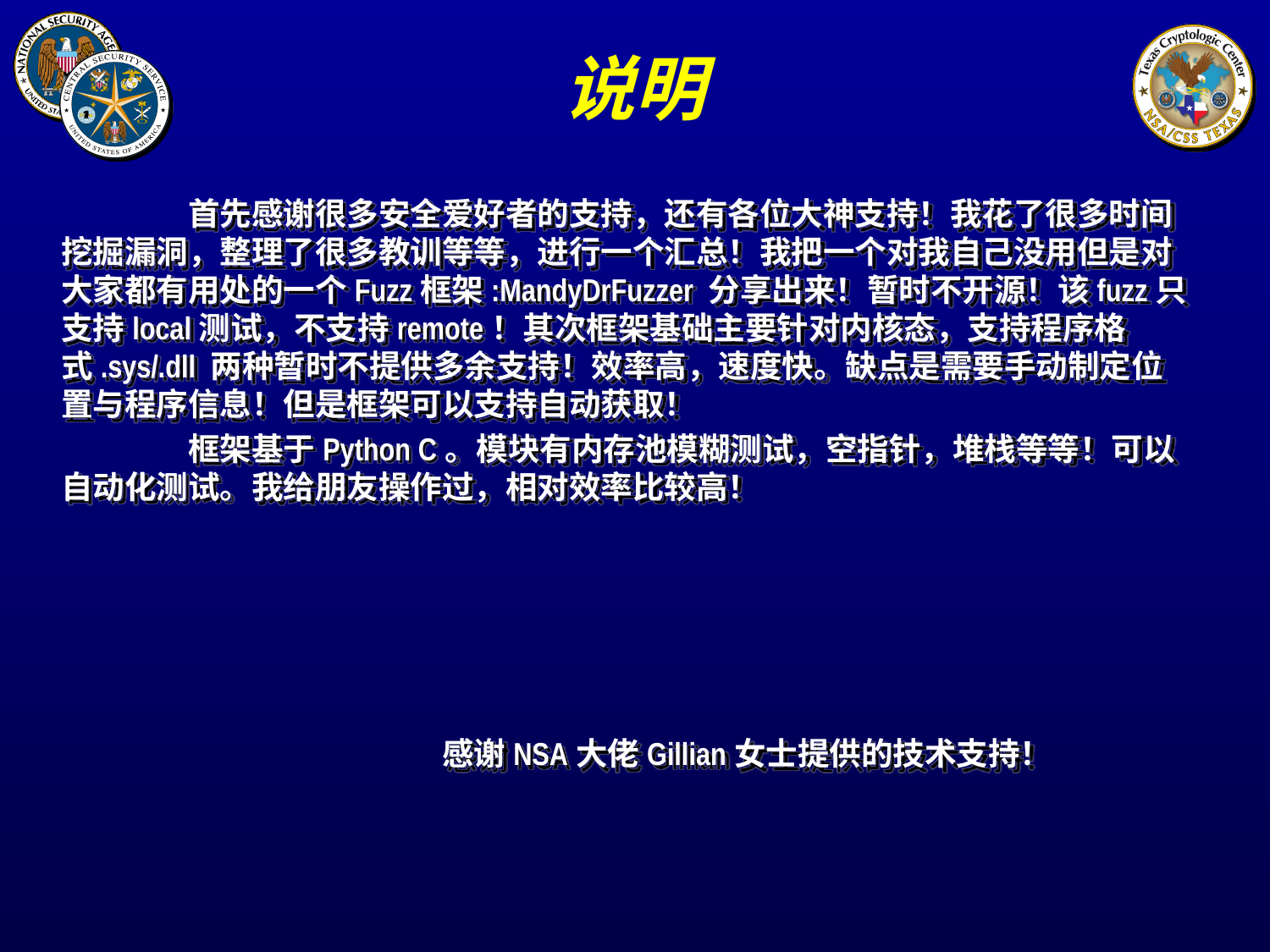

# 说明
	首先感谢很多安全爱好者的支持，还有各位大神支持！我花了很多时间挖掘漏洞，整理了很多教训等等，进行一个汇总！我把一个对我自己没用但是对大家都有用处的一个Fuzz框架:MandyDrFuzzer 分享出来！暂时不开源！该fuzz只支持local测试，不支持remote！其次框架基础主要针对内核态，支持程序格式.sys/.dll 两种暂时不提供多余支持！效率高，速度快。缺点是需要手动制定位置与程序信息！但是框架可以支持自动获取！
	框架基于Python C。模块有内存池模糊测试，空指针，堆栈等等！可以自动化测试。我给朋友操作过，相对效率比较高！

			感谢NSA大佬Gillian女士提供的技术支持！